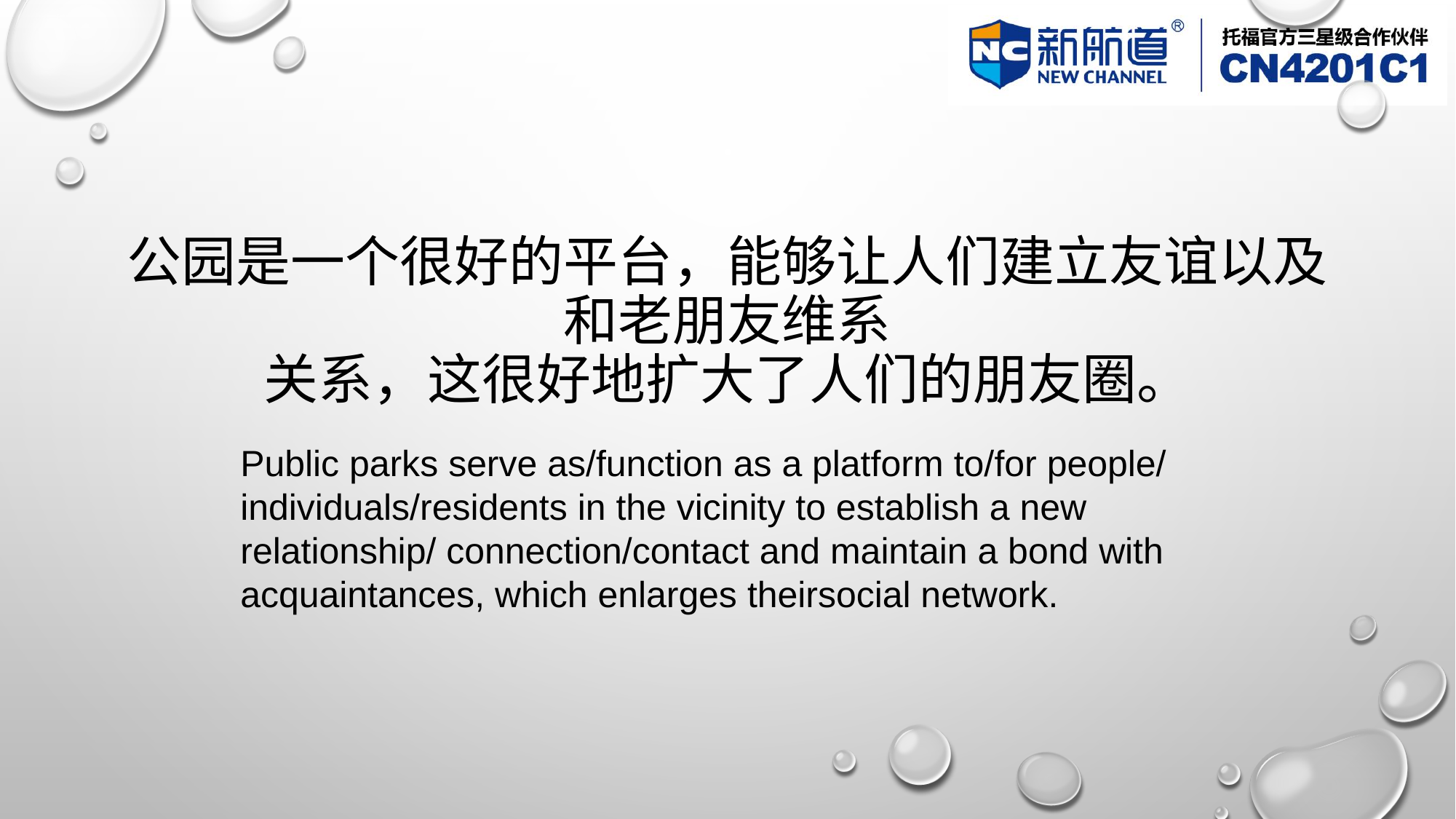

# 公园是一个很好的平台，能够让人们建立友谊以及和老朋友维系 关系，这很好地扩大了人们的朋友圈。

Public parks serve as/function as a platform to/for people/ individuals/residents in the vicinity to establish a new relationship/ connection/contact and maintain a bond with acquaintances, which enlarges theirsocial network.